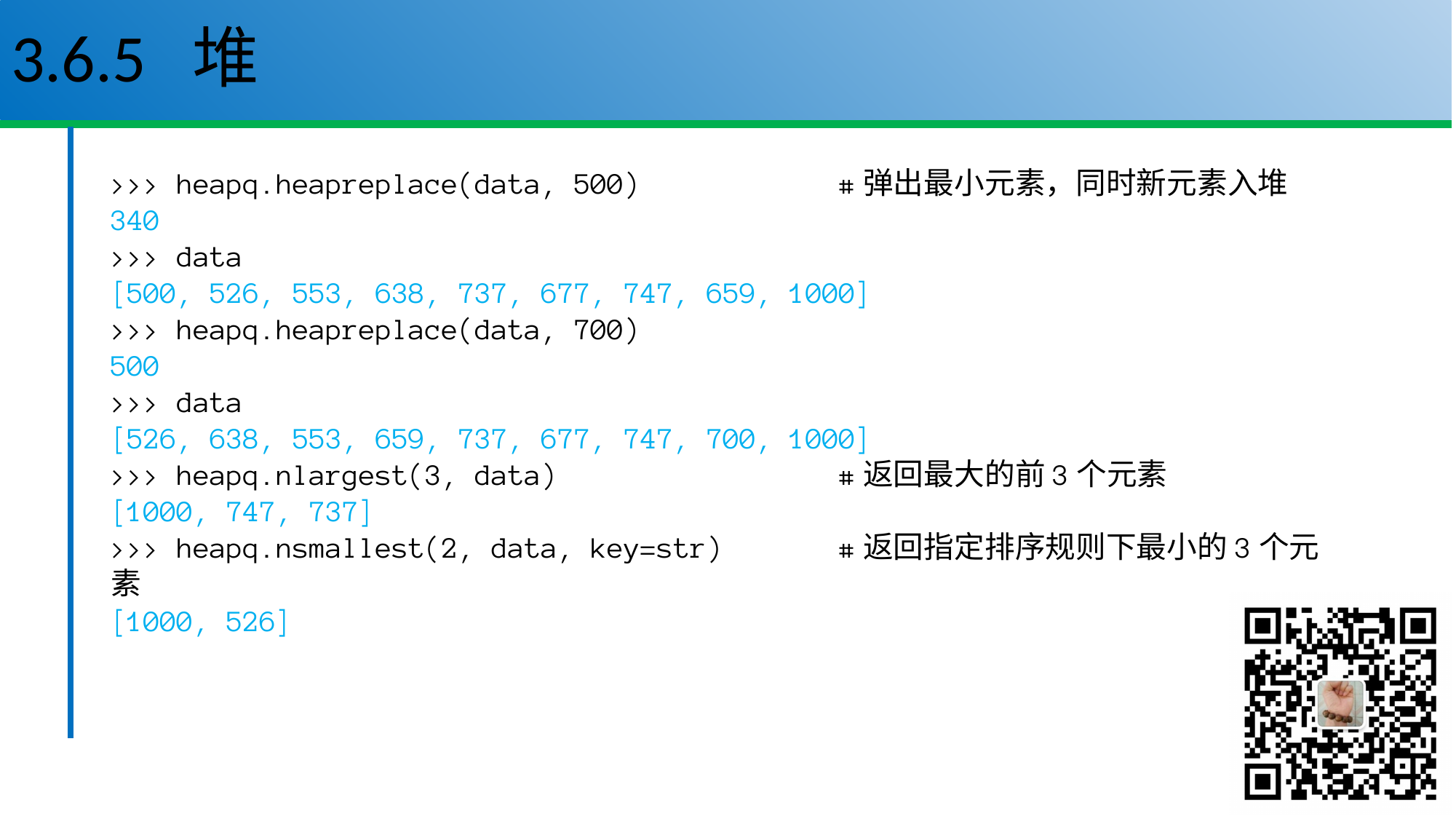

# 3.6.5  堆
>>> heapq.heapreplace(data, 500)            #弹出最小元素，同时新元素入堆
340
>>> data
[500, 526, 553, 638, 737, 677, 747, 659, 1000]
>>> heapq.heapreplace(data, 700)
500
>>> data
[526, 638, 553, 659, 737, 677, 747, 700, 1000]
>>> heapq.nlargest(3, data)                 #返回最大的前3个元素
[1000, 747, 737]
>>> heapq.nsmallest(2, data, key=str)       #返回指定排序规则下最小的3个元素
[1000, 526]
89